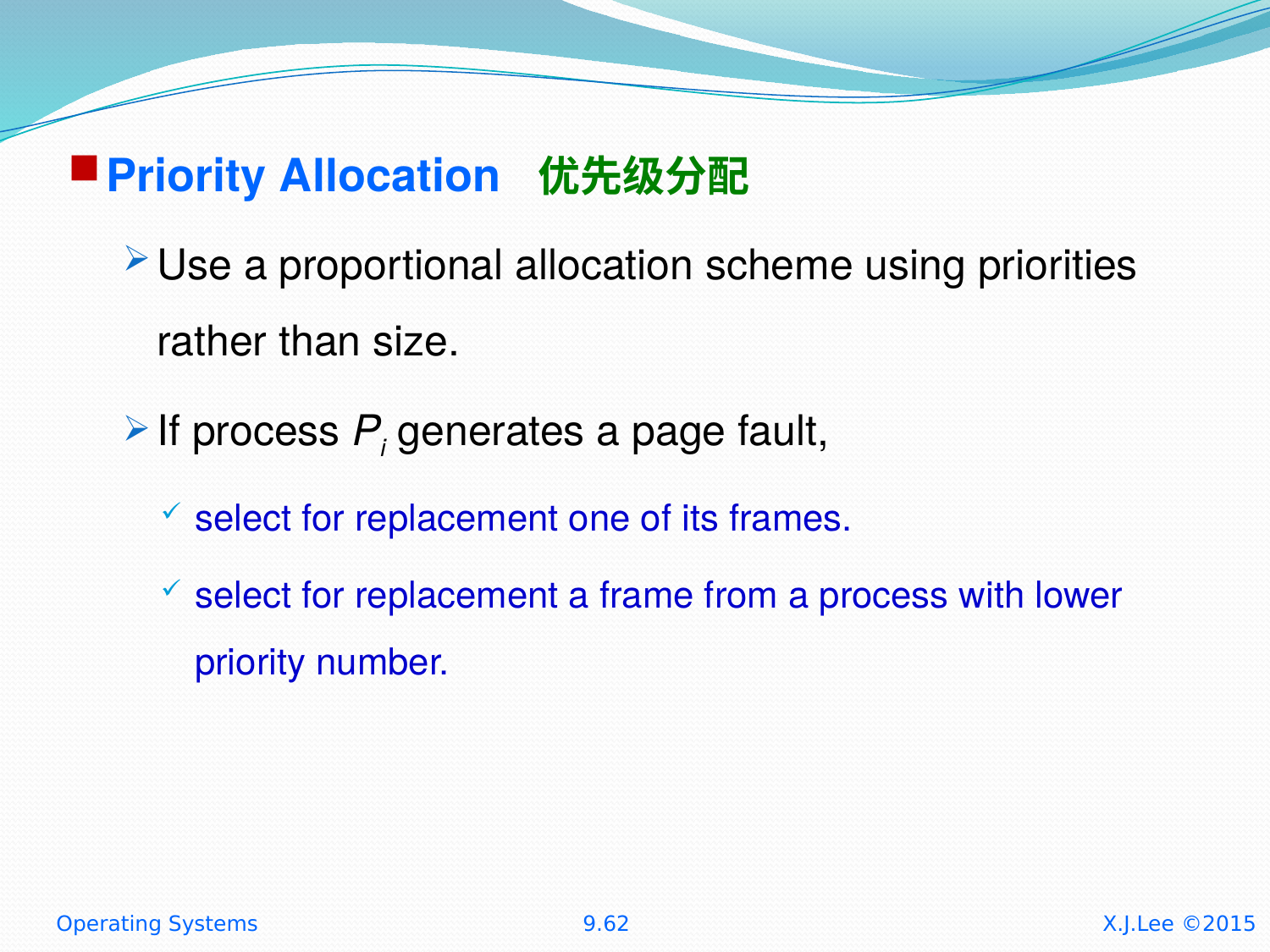

Priority Allocation  优先级分配
Use a proportional allocation scheme using priorities rather than size.
If process Pi generates a page fault,
select for replacement one of its frames.
select for replacement a frame from a process with lower priority number.
Operating Systems
9.62
X.J.Lee ©2015